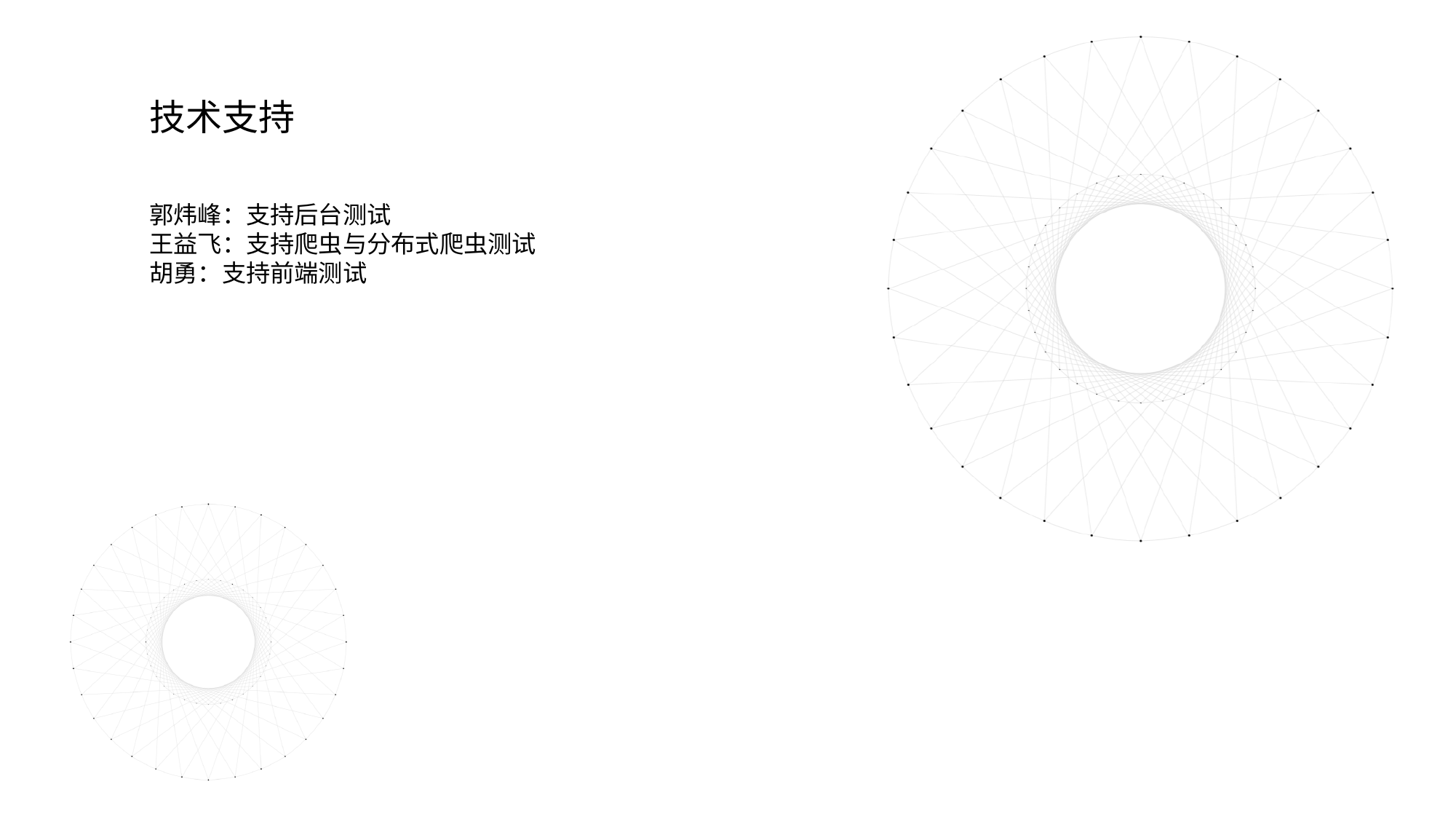

技术支持
郭炜峰：支持后台测试
王益飞：支持爬虫与分布式爬虫测试
胡勇：支持前端测试